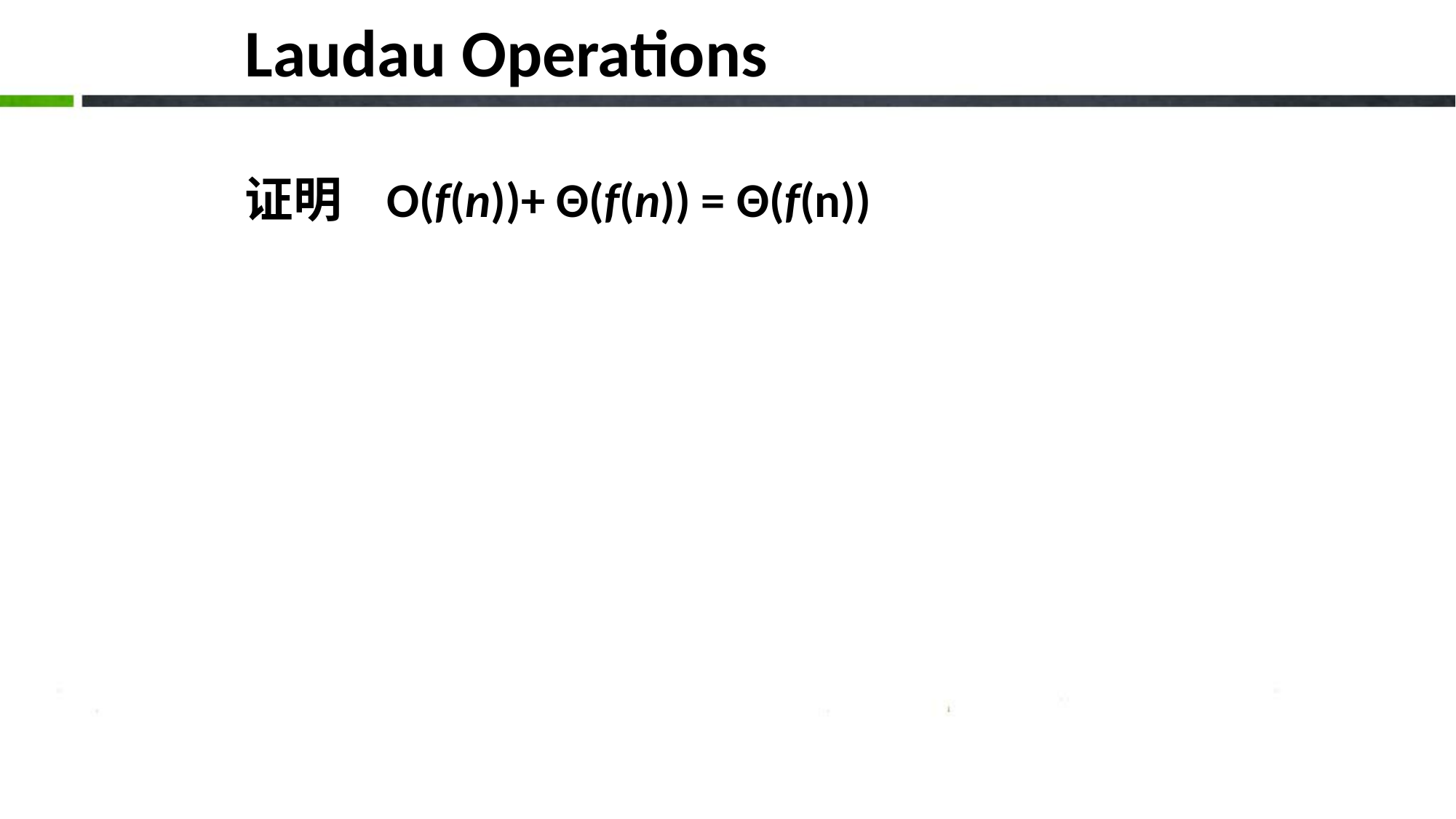

# Laudau Operations
证明   O(f(n))+ Θ(f(n)) = Θ(f(n))